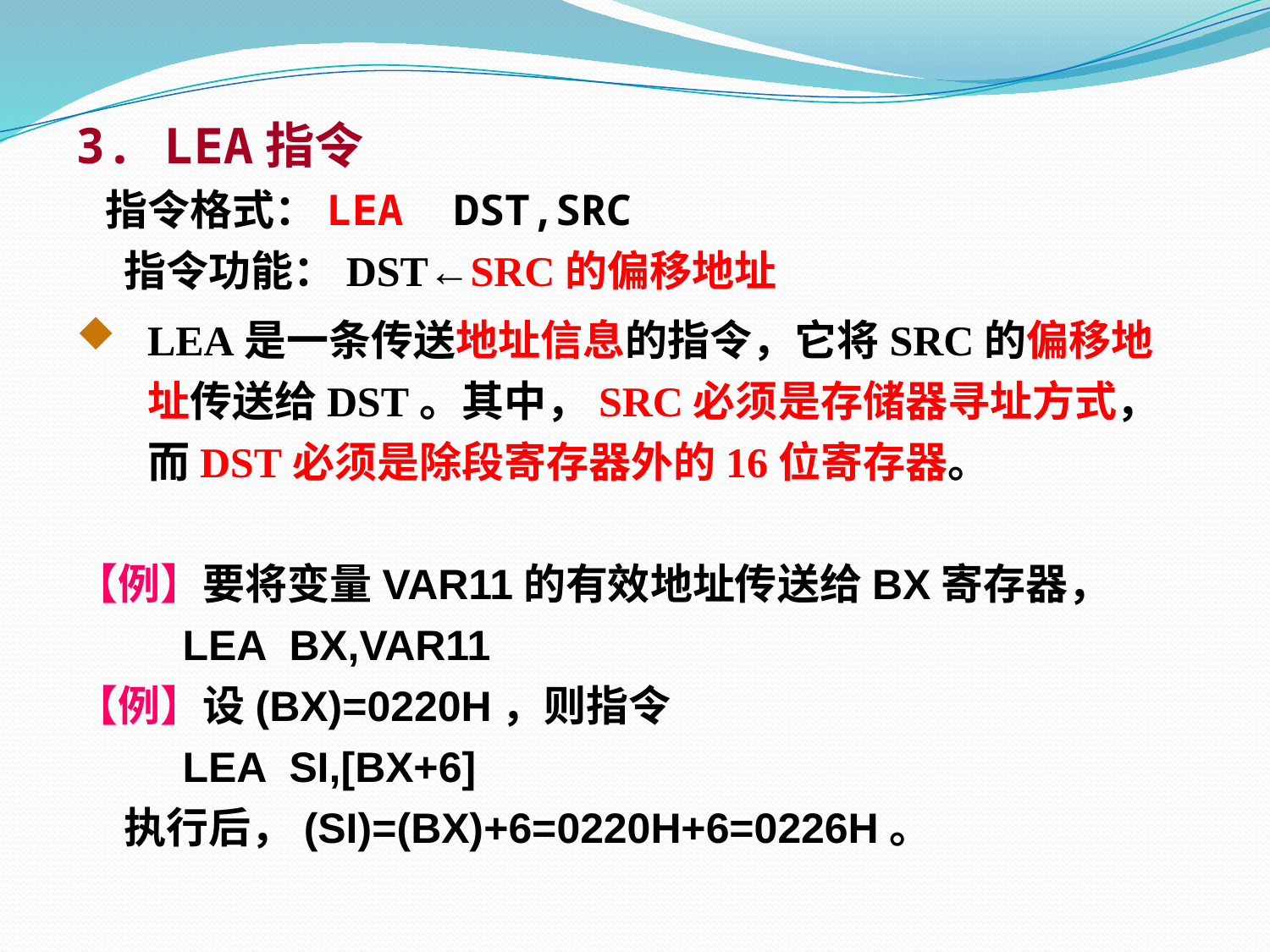

3. LEA指令
  指令格式：LEA  DST,SRC
    指令功能：DST←SRC的偏移地址
LEA是一条传送地址信息的指令，它将SRC的偏移地址传送给DST。其中，SRC必须是存储器寻址方式，而DST必须是除段寄存器外的16位寄存器。

【例】要将变量VAR11的有效地址传送给BX寄存器，
         LEA  BX,VAR11
【例】设(BX)=0220H，则指令
         LEA  SI,[BX+6]
    执行后，(SI)=(BX)+6=0220H+6=0226H。